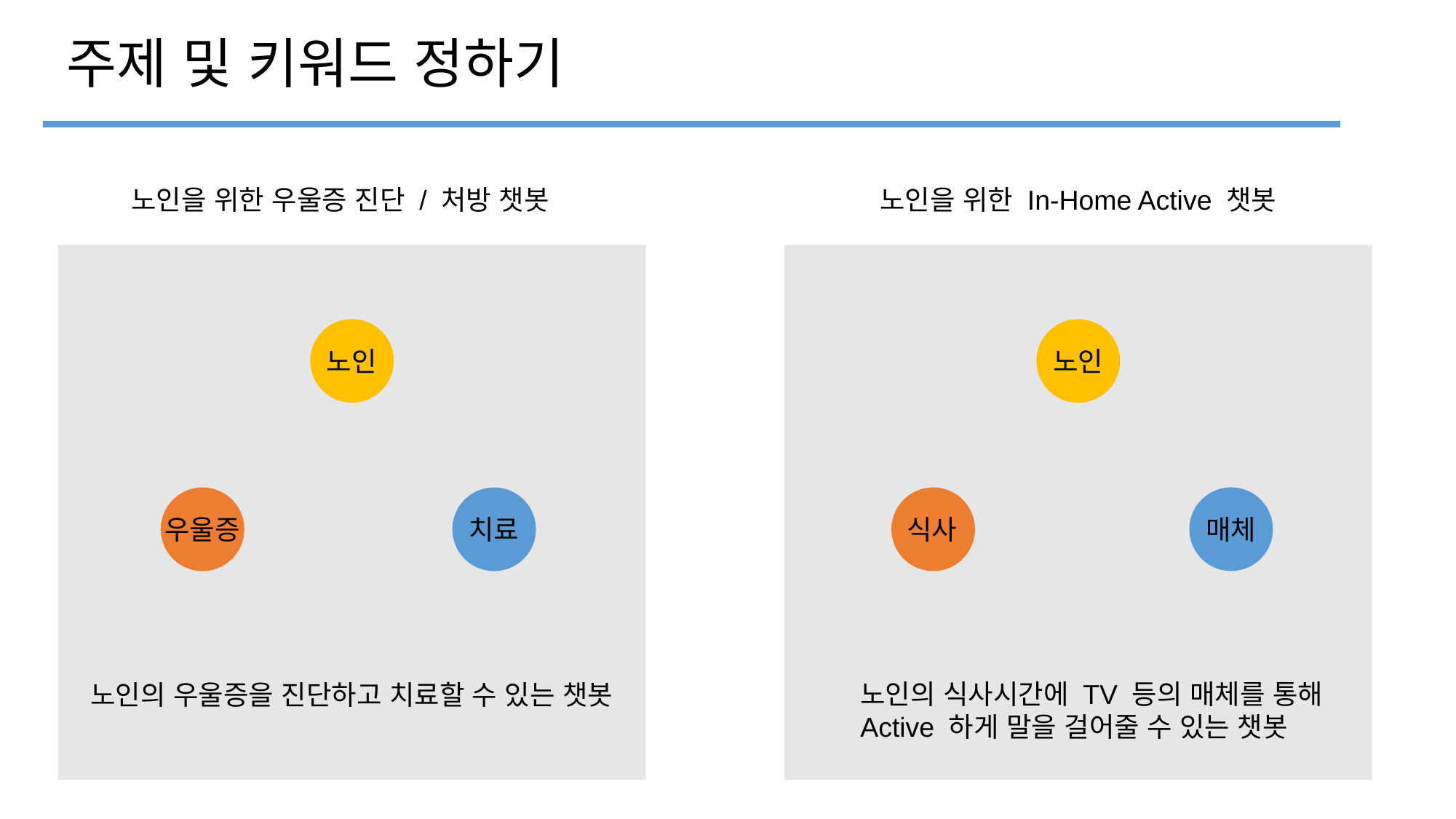

주제 및 키워드 정하기
노인을 위한 우울증 진단 / 처방 챗봇
노인을 위한 In-Home Active 챗봇

노인

노인

매체

우울증

치료

식사
노인의 식사시간에 TV 등의 매체를 통해
Active 하게 말을 걸어줄 수 있는 챗봇
노인의 우울증을 진단하고 치료할 수 있는 챗봇